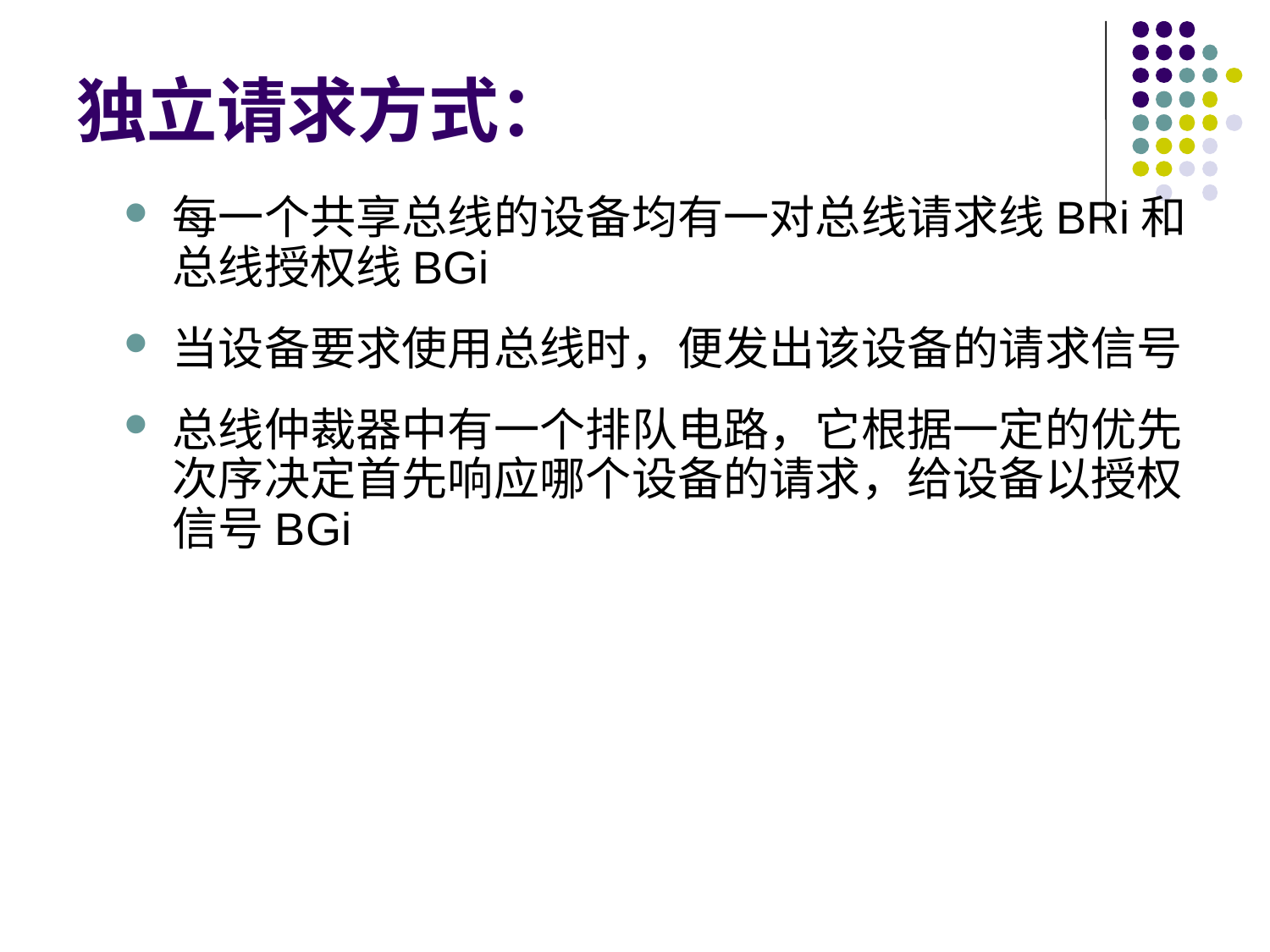

# 独立请求方式：
每一个共享总线的设备均有一对总线请求线BRi和总线授权线BGi
当设备要求使用总线时，便发出该设备的请求信号
总线仲裁器中有一个排队电路，它根据一定的优先次序决定首先响应哪个设备的请求，给设备以授权信号BGi

48